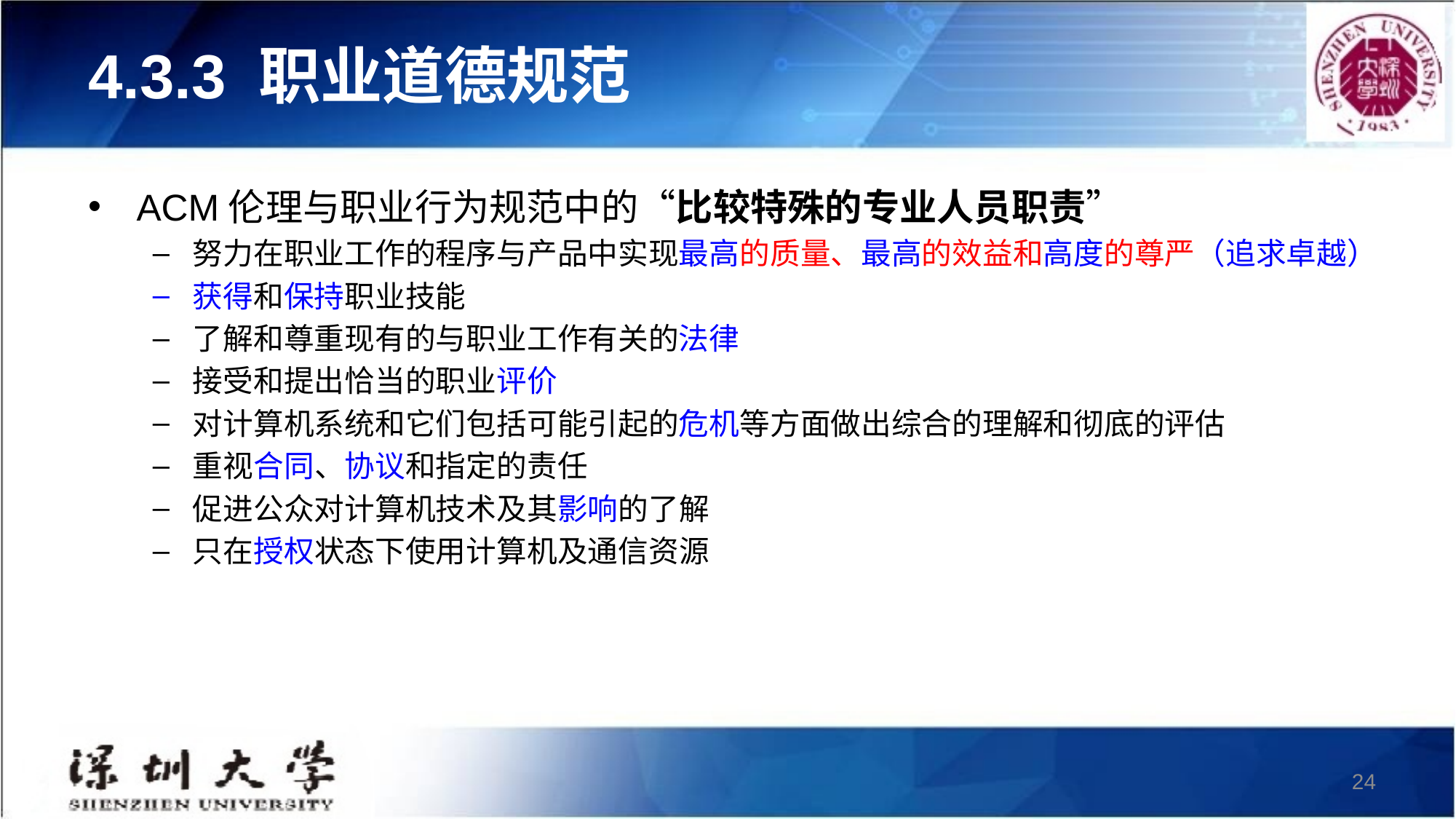

# 4.3.3 职业道德规范
ACM伦理与职业行为规范中的“比较特殊的专业人员职责”
努力在职业工作的程序与产品中实现最高的质量、最高的效益和高度的尊严（追求卓越）
获得和保持职业技能
了解和尊重现有的与职业工作有关的法律
接受和提出恰当的职业评价
对计算机系统和它们包括可能引起的危机等方面做出综合的理解和彻底的评估
重视合同、协议和指定的责任
促进公众对计算机技术及其影响的了解
只在授权状态下使用计算机及通信资源

24